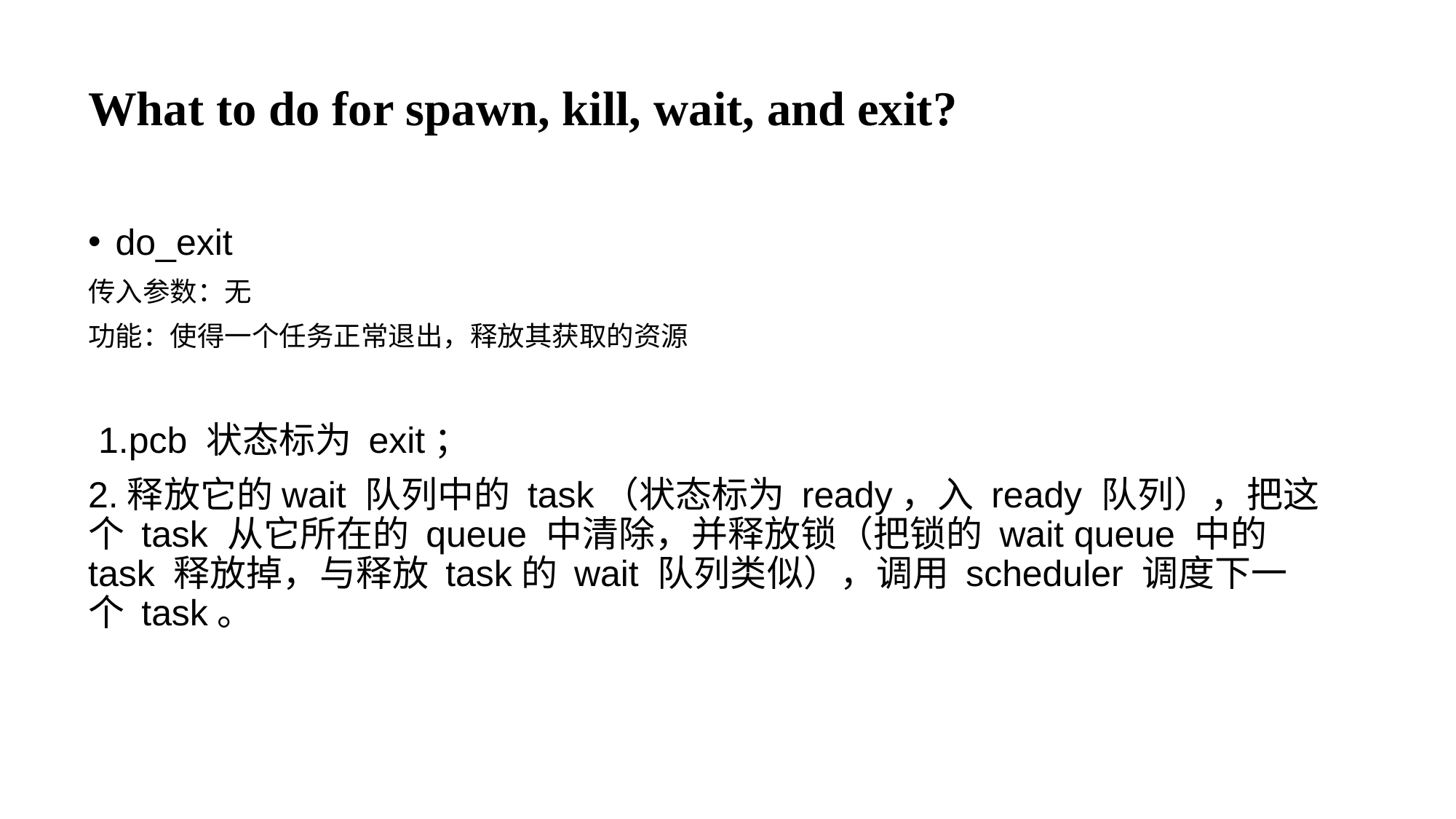

# What to do for spawn, kill, wait, and exit?
do_exit
传入参数：无
功能：使得一个任务正常退出，释放其获取的资源

 1.pcb 状态标为 exit；
2.释放它的wait 队列中的 task（状态标为 ready，入 ready 队列），把这个 task 从它所在的 queue 中清除，并释放锁（把锁的 wait queue 中的 task 释放掉，与释放 task的 wait 队列类似），调用 scheduler 调度下一个 task。